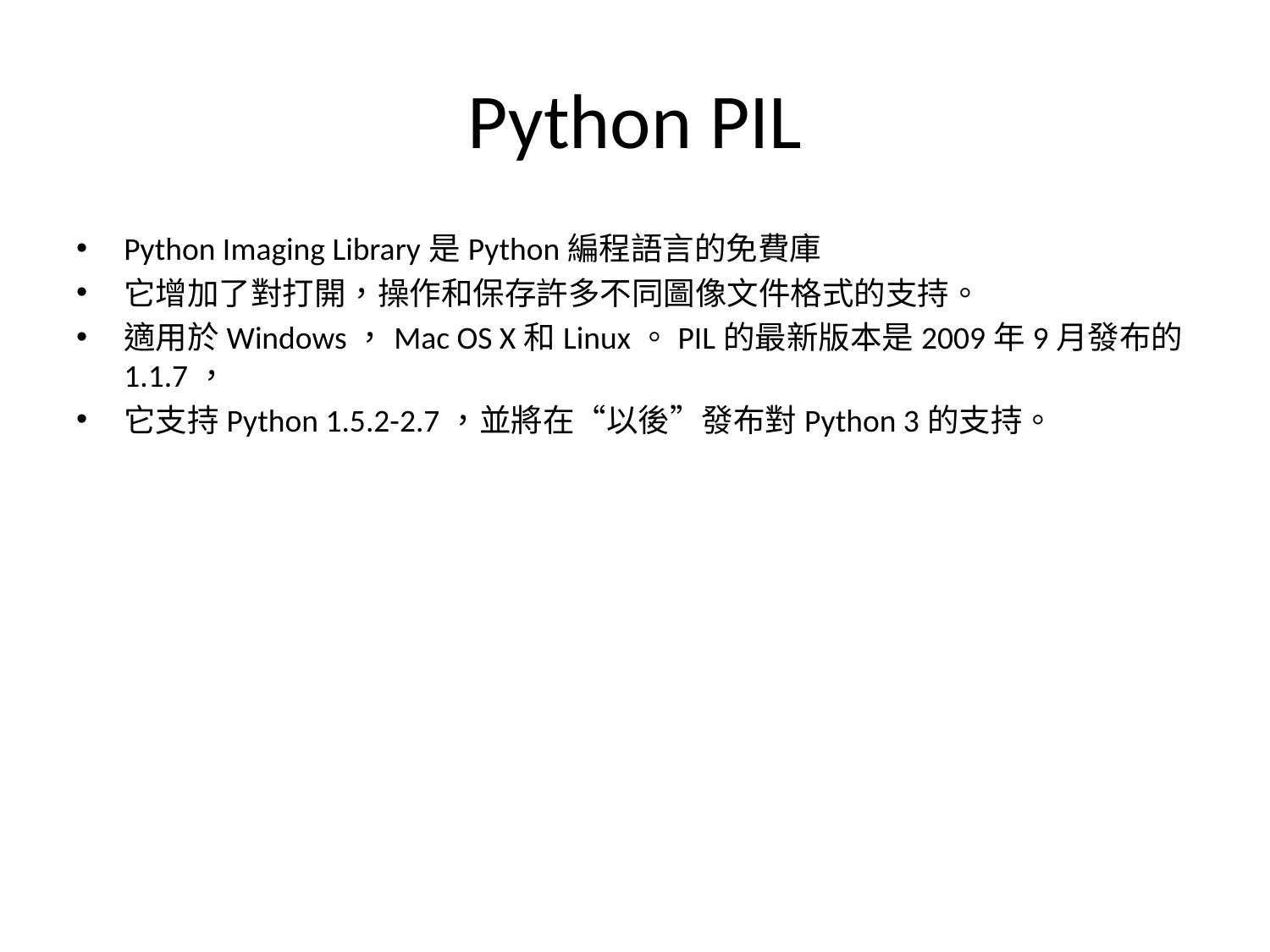

# Python PIL
Python Imaging Library是Python編程語言的免費庫
它增加了對打開，操作和保存許多不同圖像文件格式的支持。
適用於Windows，Mac OS X和Linux。PIL的最新版本是2009年9月發布的1.1.7，
它支持Python 1.5.2-2.7，並將在“以後”發布對Python 3的支持。